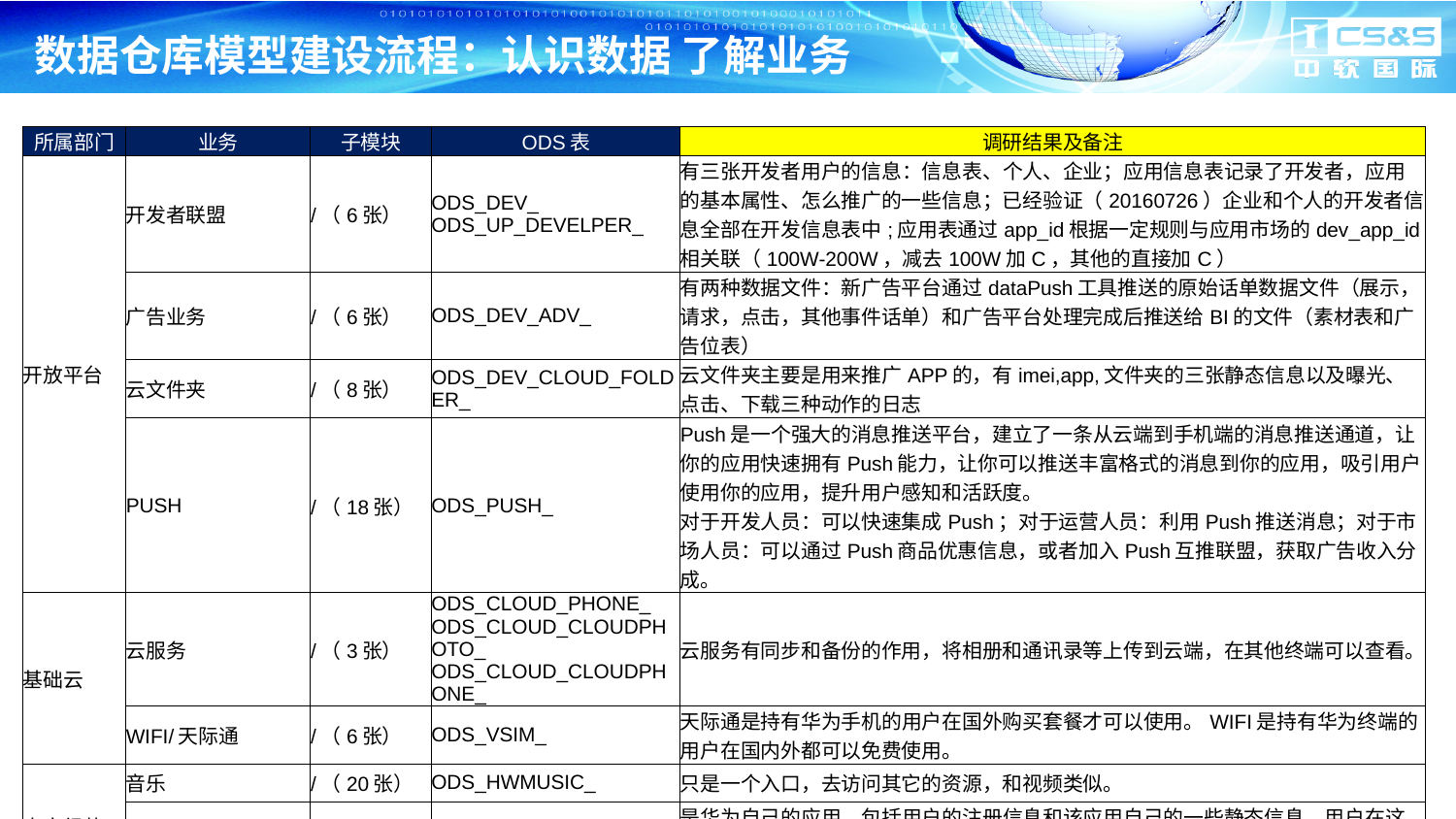

# 数据仓库模型建设流程：认识数据 了解业务
| 所属部门 | 业务 | 子模块 | ODS表 | 调研结果及备注 |
| --- | --- | --- | --- | --- |
| 开放平台 | 开发者联盟 | /（6张） | ODS\_DEV\_ ODS\_UP\_DEVELPER\_ | 有三张开发者用户的信息：信息表、个人、企业；应用信息表记录了开发者，应用的基本属性、怎么推广的一些信息；已经验证（20160726）企业和个人的开发者信息全部在开发信息表中;应用表通过app\_id根据一定规则与应用市场的dev\_app\_id相关联（100W-200W，减去100W加C，其他的直接加C） |
|  | 广告业务 | /（6张） | ODS\_DEV\_ADV\_ | 有两种数据文件：新广告平台通过dataPush工具推送的原始话单数据文件（展示，请求，点击，其他事件话单）和广告平台处理完成后推送给BI的文件（素材表和广告位表） |
|  | 云文件夹 | /（8张） | ODS\_DEV\_CLOUD\_FOLDER\_ | 云文件夹主要是用来推广APP的，有imei,app,文件夹的三张静态信息以及曝光、点击、下载三种动作的日志 |
|  | PUSH | /（18张） | ODS\_PUSH\_ | Push是一个强大的消息推送平台，建立了一条从云端到手机端的消息推送通道，让你的应用快速拥有Push能力，让你可以推送丰富格式的消息到你的应用，吸引用户使用你的应用，提升用户感知和活跃度。 对于开发人员：可以快速集成Push；对于运营人员：利用Push推送消息；对于市场人员：可以通过Push商品优惠信息，或者加入Push互推联盟，获取广告收入分成。 |
| 基础云 | 云服务 | /（3张） | ODS\_CLOUD\_PHONE\_ ODS\_CLOUD\_CLOUDPHOTO\_ ODS\_CLOUD\_CLOUDPHONE\_ | 云服务有同步和备份的作用，将相册和通讯录等上传到云端，在其他终端可以查看。 |
|  | WIFI/天际通 | /（6张） | ODS\_VSIM\_ | 天际通是持有华为手机的用户在国外购买套餐才可以使用。WIFI是持有华为终端的用户在国内外都可以免费使用。 |
| 内容经营 | 音乐 | /（20张） | ODS\_HWMUSIC\_ | 只是一个入口，去访问其它的资源，和视频类似。 |
|  | 盖亚视频 | /（8张） | ODS\_HWMOVIE\_ | 是华为自己的应用，包括用户的注册信息和该应用自己的一些静态信息。用户在这里有购买的行为。 |
|  | 搜狐视频/优酷视频 | /（1张） | ODS\_HWVIDEO\_ | 只是一个入口，可以访问搜狐和优酷的资源。 |